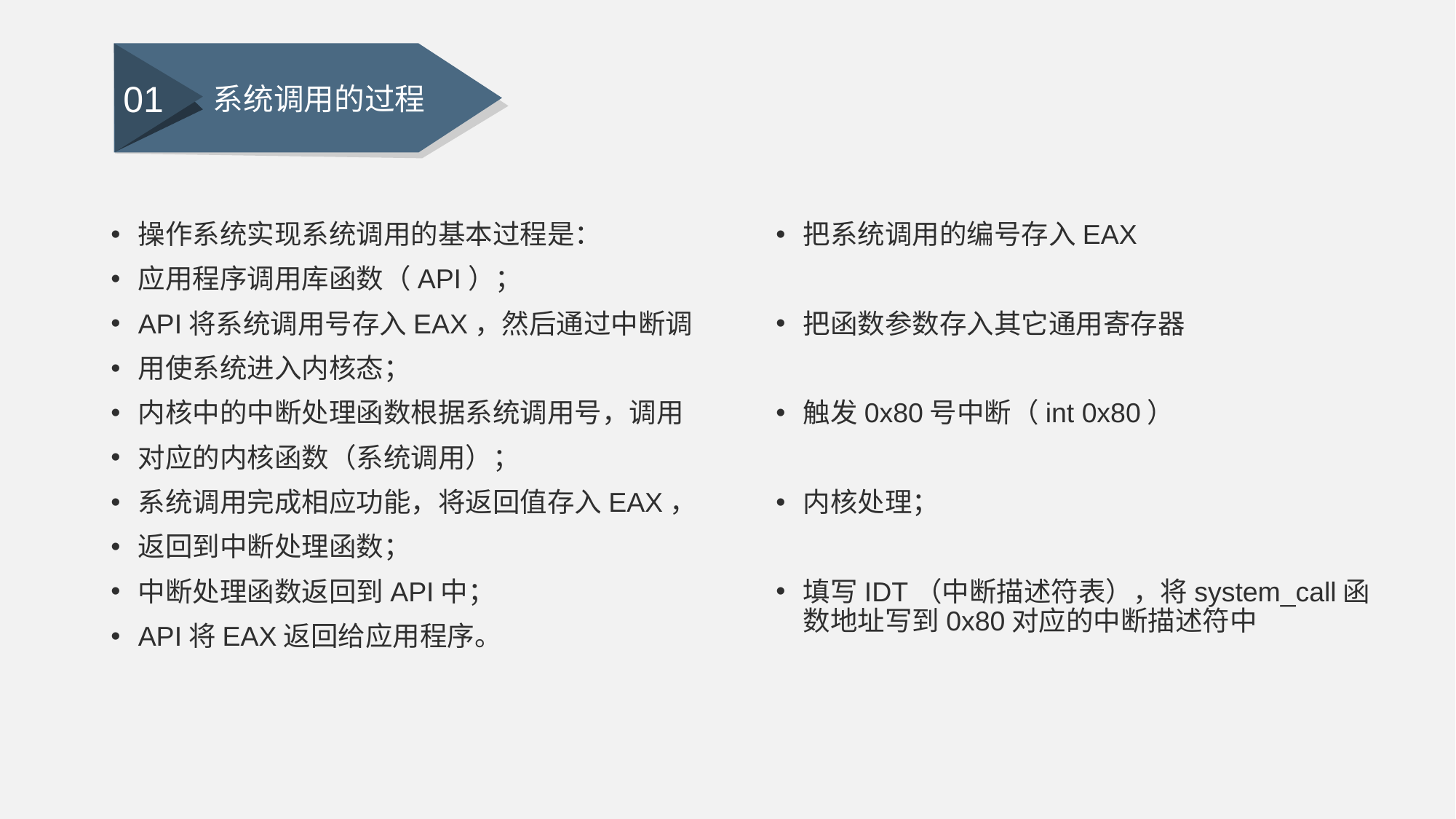

系统调用的过程
01

操作系统实现系统调用的基本过程是：
应用程序调用库函数（API）；
API将系统调用号存入EAX，然后通过中断调
用使系统进入内核态；
内核中的中断处理函数根据系统调用号，调用
对应的内核函数（系统调用）；
系统调用完成相应功能，将返回值存入EAX，
返回到中断处理函数；
中断处理函数返回到API中；
API将EAX返回给应用程序。

把系统调用的编号存入EAX

把函数参数存入其它通用寄存器

触发0x80号中断（int 0x80）

内核处理；

填写IDT（中断描述符表），将system_call函数地址写到0x80对应的中断描述符中